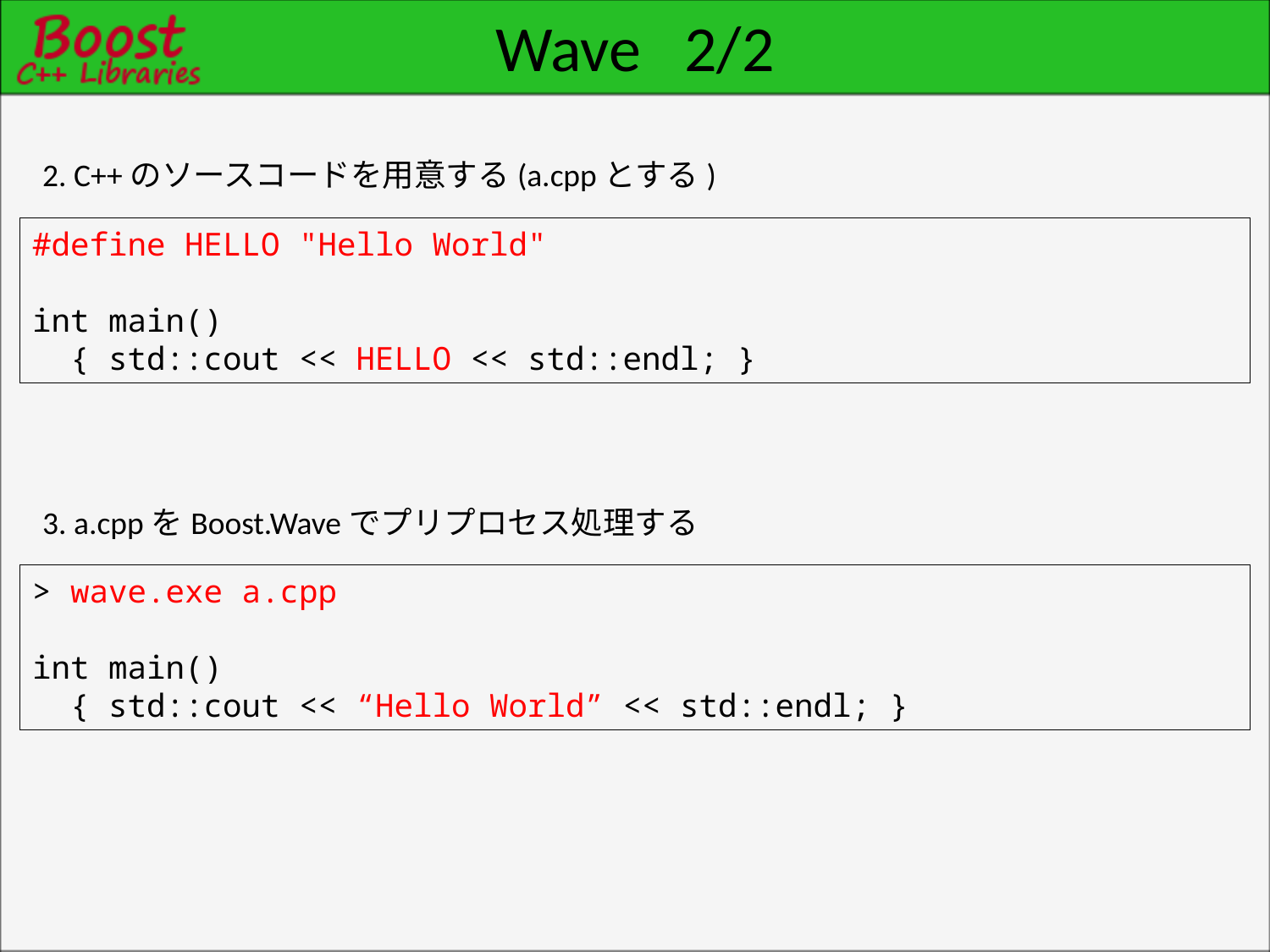

# Wave   2/2
2. C++のソースコードを用意する(a.cppとする)
#define HELLO "Hello World"

int main()
  { std::cout << HELLO << std::endl; }
3. a.cppをBoost.Waveでプリプロセス処理する
> wave.exe a.cpp

int main()
  { std::cout << “Hello World” << std::endl; }